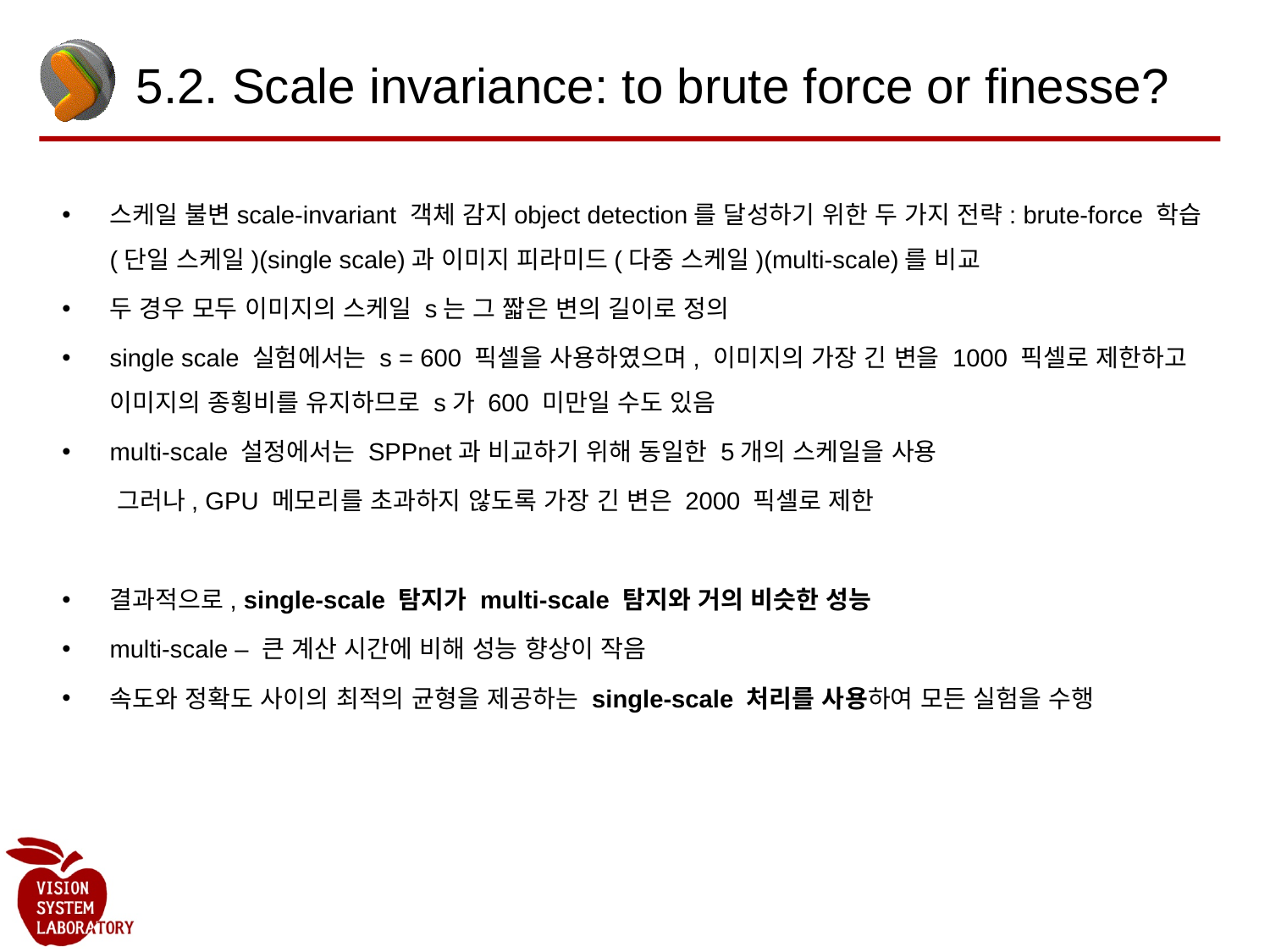

# 5.2. Scale invariance: to brute force or finesse?
스케일 불변scale-invariant 객체 감지object detection를 달성하기 위한 두 가지 전략: brute-force 학습(단일 스케일)(single scale)과 이미지 피라미드(다중 스케일)(multi-scale)를 비교
두 경우 모두 이미지의 스케일 s는 그 짧은 변의 길이로 정의
single scale 실험에서는 s = 600 픽셀을 사용하였으며, 이미지의 가장 긴 변을 1000 픽셀로 제한하고 이미지의 종횡비를 유지하므로 s가 600 미만일 수도 있음
multi-scale 설정에서는 SPPnet과 비교하기 위해 동일한 5개의 스케일을 사용
       그러나, GPU 메모리를 초과하지 않도록 가장 긴 변은 2000 픽셀로 제한

결과적으로, single-scale 탐지가 multi-scale 탐지와 거의 비슷한 성능
multi-scale – 큰 계산 시간에 비해 성능 향상이 작음
속도와 정확도 사이의 최적의 균형을 제공하는 single-scale 처리를 사용하여 모든 실험을 수행